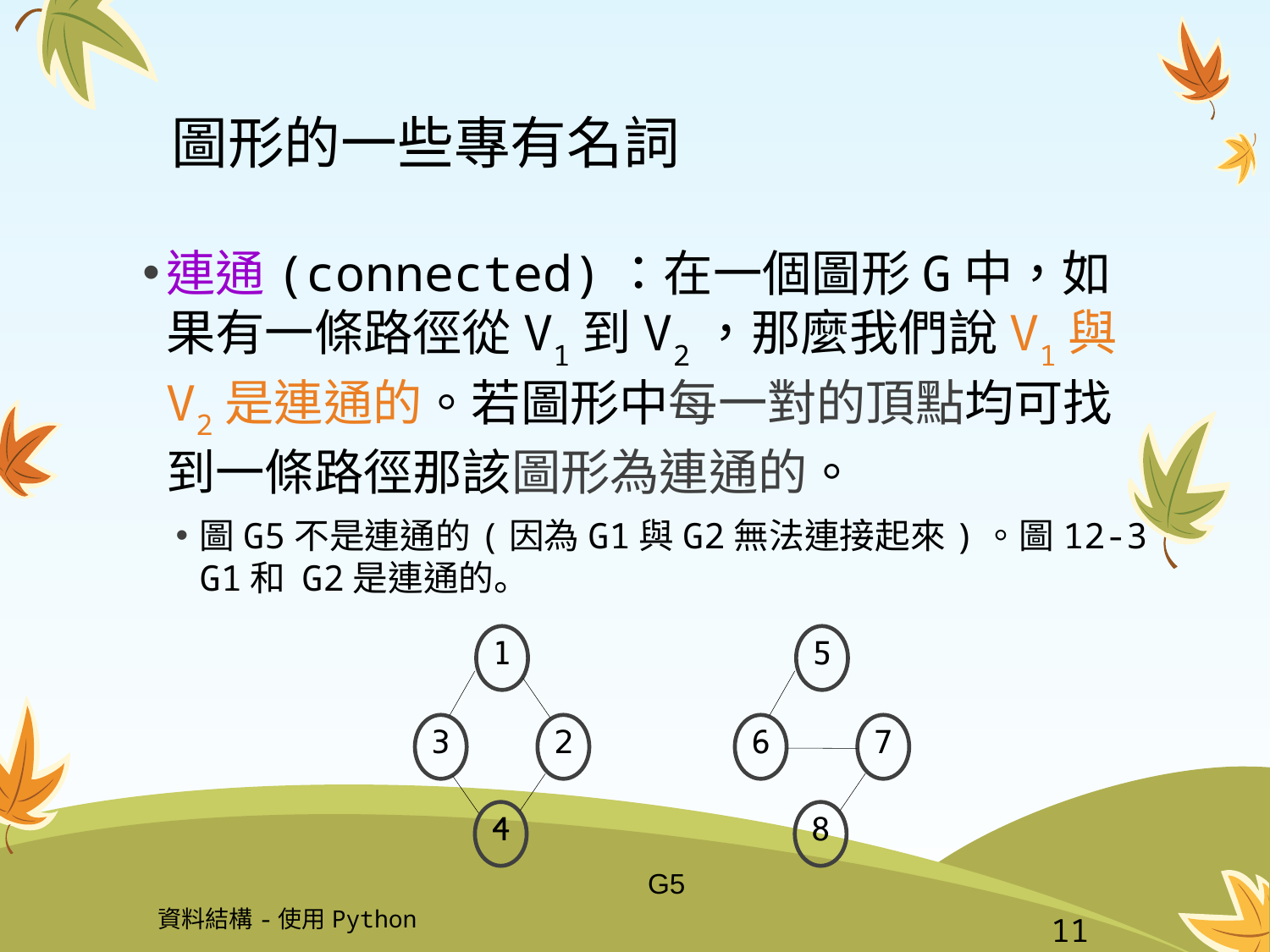

# 圖形的一些專有名詞
連通(connected)：在一個圖形G中，如果有一條路徑從V1到V2，那麼我們說V1與V2是連通的。若圖形中每一對的頂點均可找到一條路徑那該圖形為連通的。
圖G5不是連通的(因為G1與G2無法連接起來)。圖12-3 G1和 G2是連通的。
1
5

3
2
6
7

4
8
G5
資料結構-使用Python
11